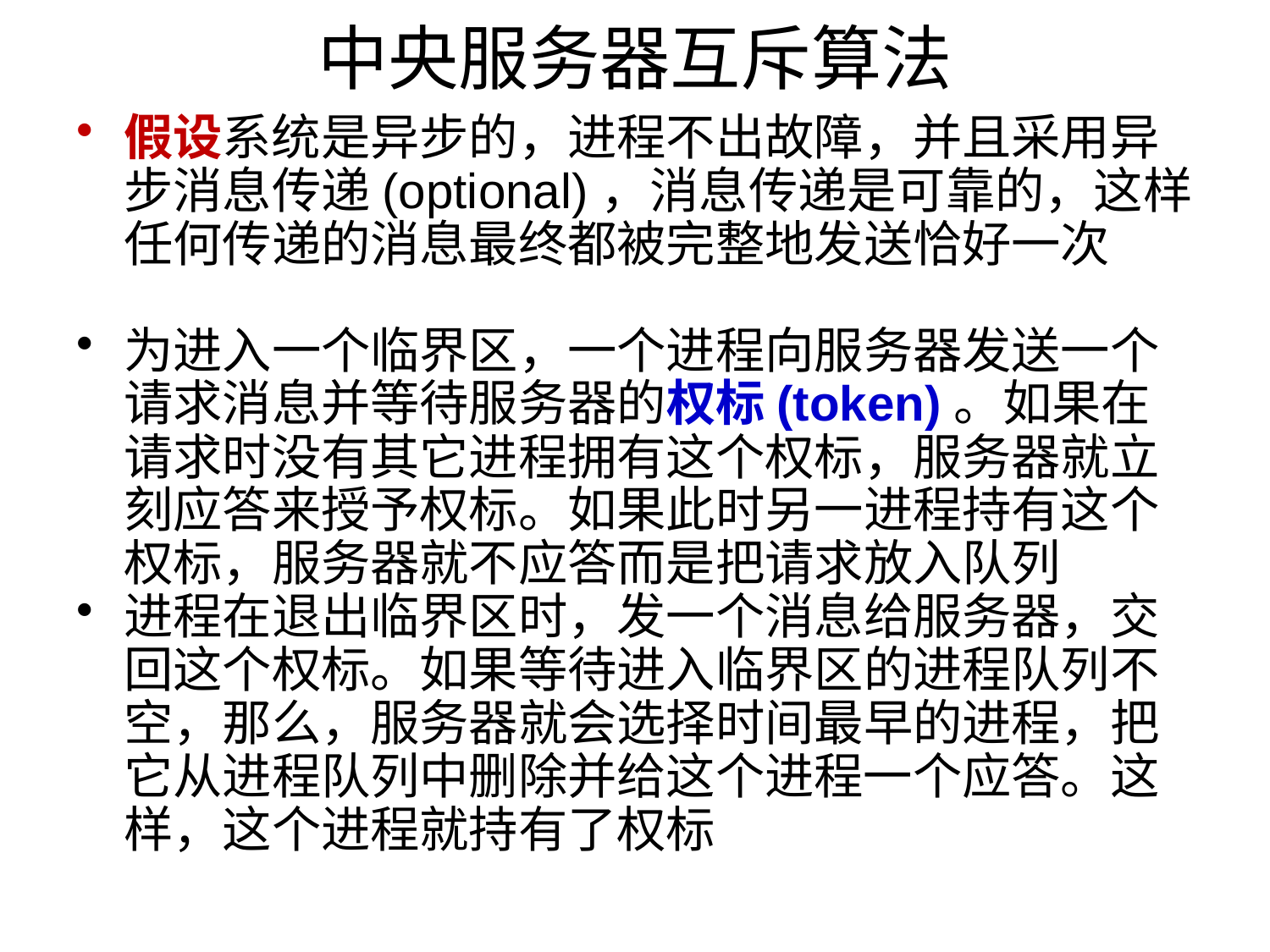

# 中央服务器互斥算法
假设系统是异步的，进程不出故障，并且采用异步消息传递(optional)，消息传递是可靠的，这样任何传递的消息最终都被完整地发送恰好一次

为进入一个临界区，一个进程向服务器发送一个请求消息并等待服务器的权标(token)。如果在请求时没有其它进程拥有这个权标，服务器就立刻应答来授予权标。如果此时另一进程持有这个权标，服务器就不应答而是把请求放入队列
进程在退出临界区时，发一个消息给服务器，交回这个权标。如果等待进入临界区的进程队列不空，那么，服务器就会选择时间最早的进程，把它从进程队列中删除并给这个进程一个应答。这样，这个进程就持有了权标